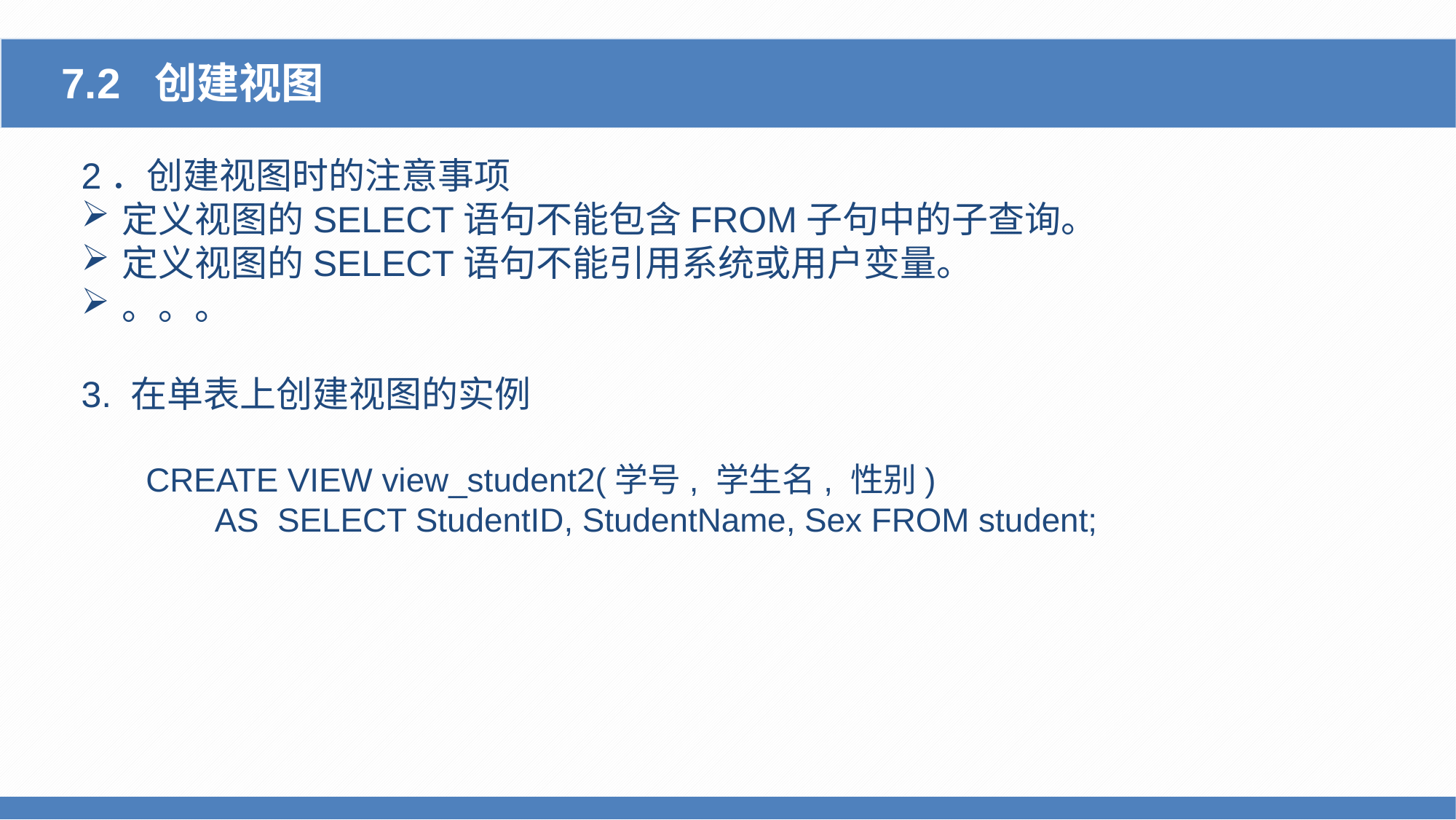

7.2  创建视图
2．创建视图时的注意事项
定义视图的SELECT语句不能包含FROM子句中的子查询。
定义视图的SELECT语句不能引用系统或用户变量。
。。。

3. 在单表上创建视图的实例

CREATE VIEW view_student2(学号, 学生名, 性别)
         AS  SELECT StudentID, StudentName, Sex FROM student;